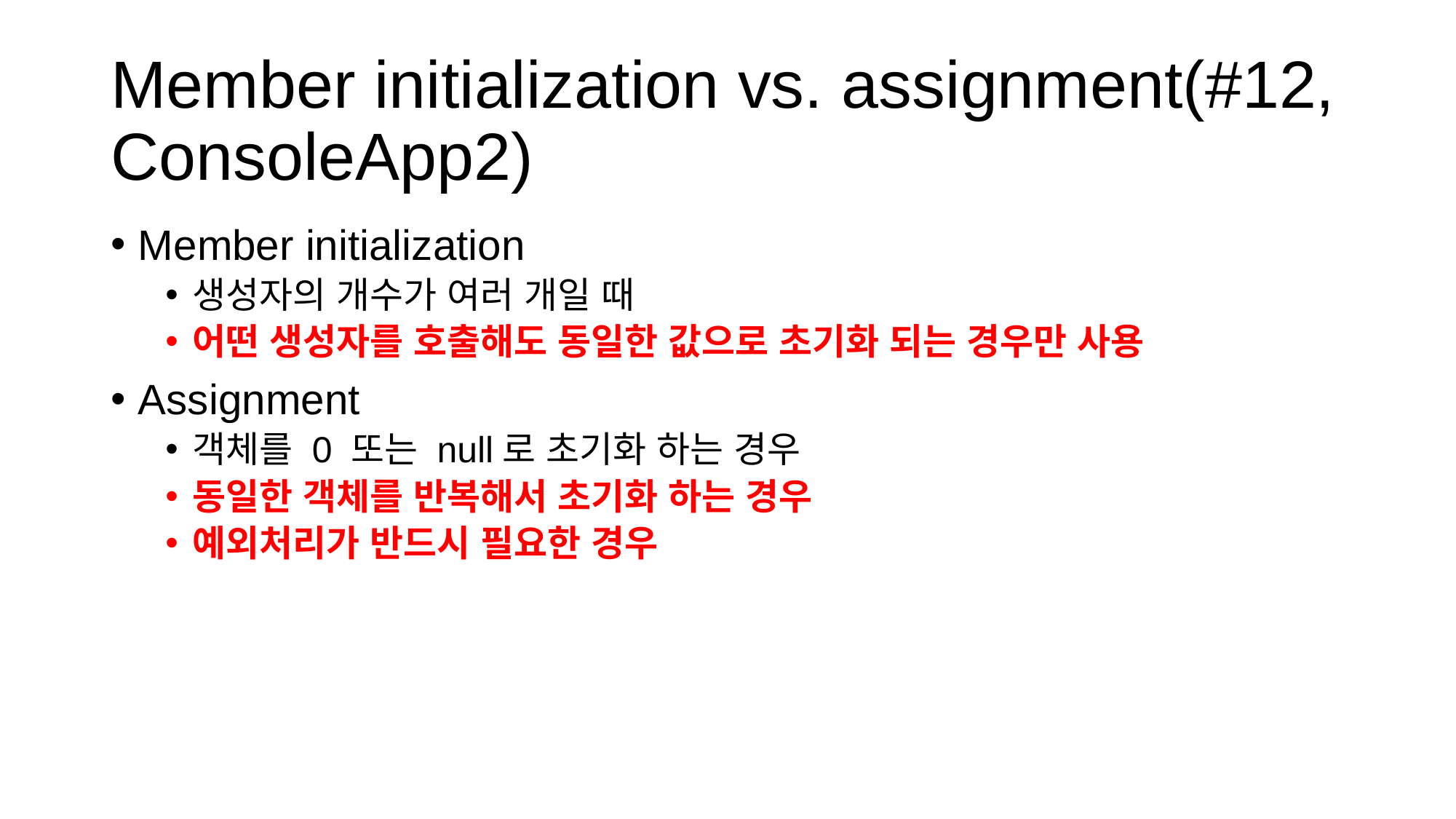

# Member initialization vs. assignment(#12, ConsoleApp2)
Member initialization
생성자의 개수가 여러 개일 때
어떤 생성자를 호출해도 동일한 값으로 초기화 되는 경우만 사용
Assignment
객체를 0 또는 null로 초기화 하는 경우
동일한 객체를 반복해서 초기화 하는 경우
예외처리가 반드시 필요한 경우